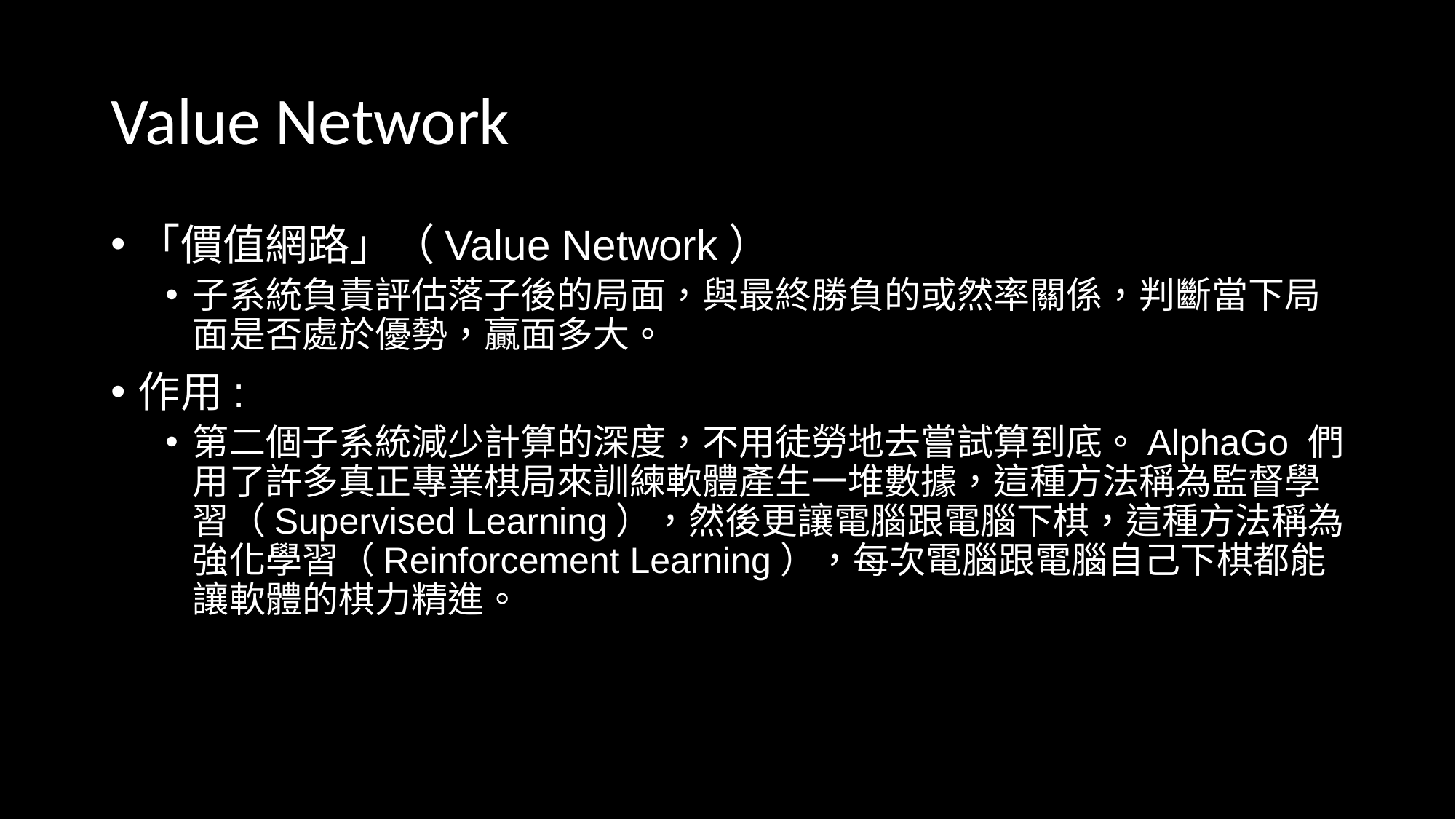

# Value Network
「價值網路」（Value Network）
子系統負責評估落子後的局面，與最終勝負的或然率關係，判斷當下局面是否處於優勢，贏面多大。
作用:
第二個子系統減少計算的深度，不用徒勞地去嘗試算到底。AlphaGo 們用了許多真正專業棋局來訓練軟體產生一堆數據，這種方法稱為監督學習（Supervised Learning），然後更讓電腦跟電腦下棋，這種方法稱為強化學習（Reinforcement Learning），每次電腦跟電腦自己下棋都能讓軟體的棋力精進。